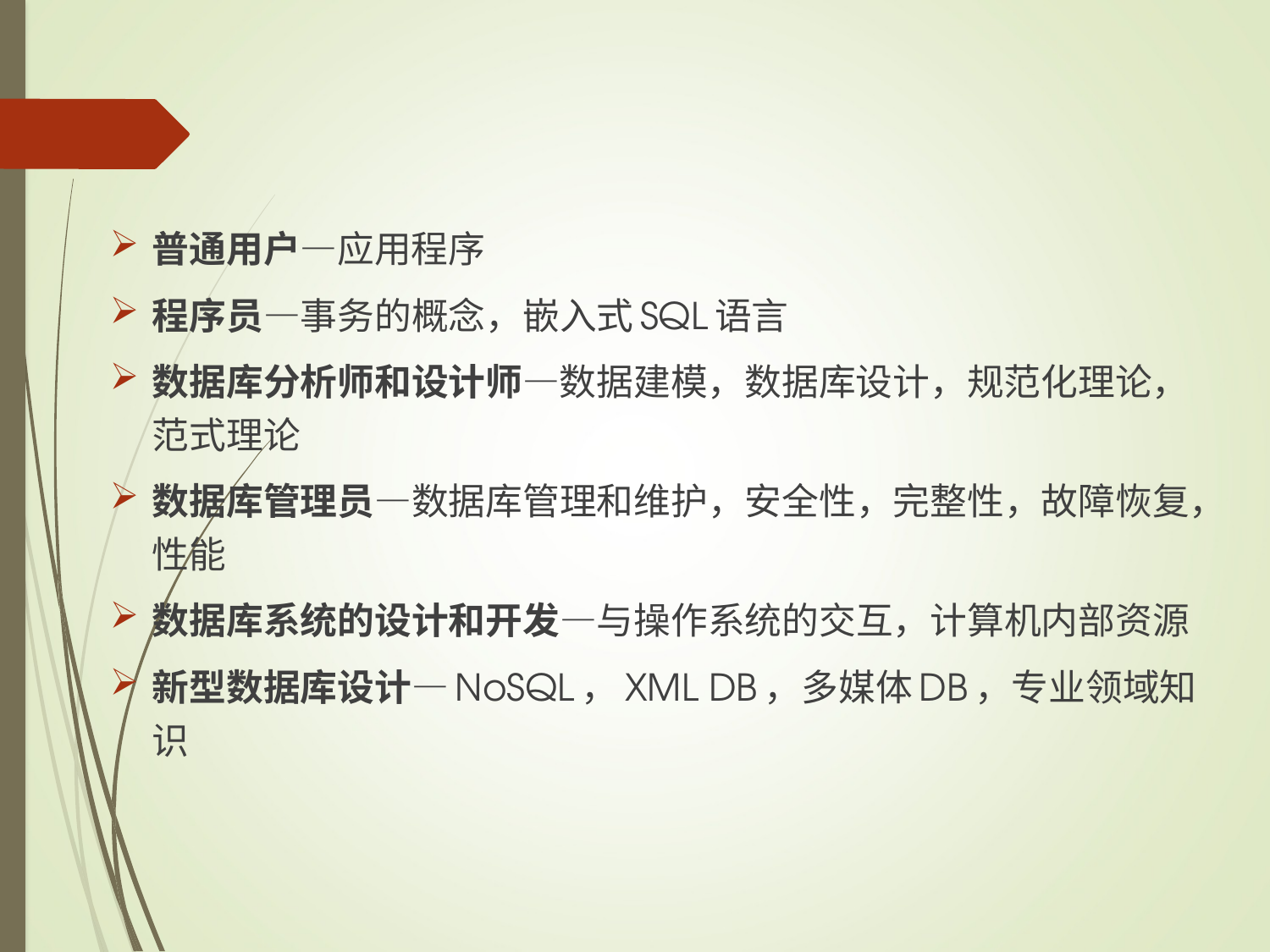

普通用户—应用程序
程序员—事务的概念，嵌入式SQL语言
数据库分析师和设计师—数据建模，数据库设计，规范化理论，范式理论
数据库管理员—数据库管理和维护，安全性，完整性，故障恢复，性能
数据库系统的设计和开发—与操作系统的交互，计算机内部资源
新型数据库设计—NoSQL，XML DB，多媒体DB，专业领域知识